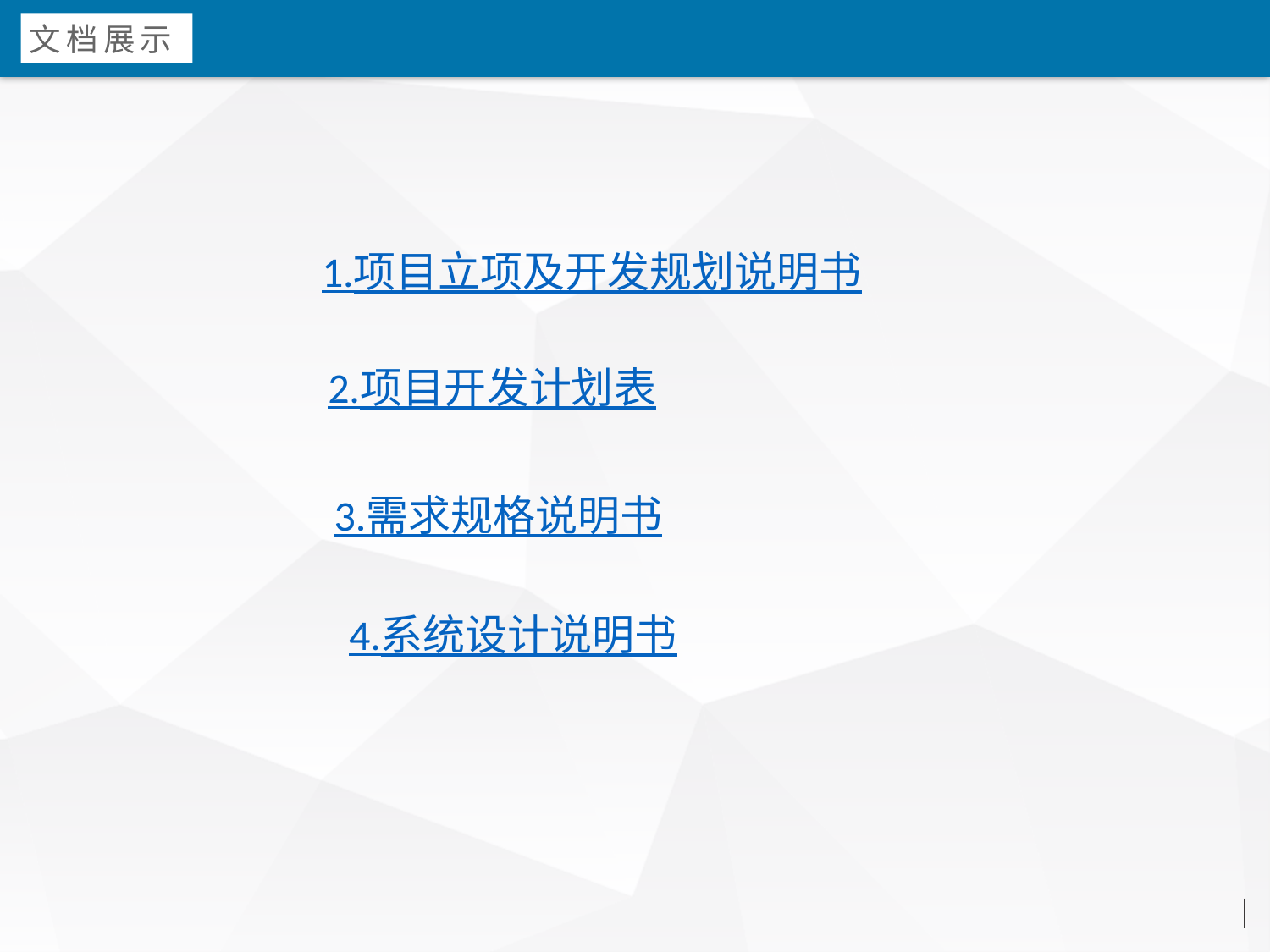

文档展示

1.项目立项及开发规划说明书
 2.项目开发计划表
3.需求规格说明书
4.系统设计说明书